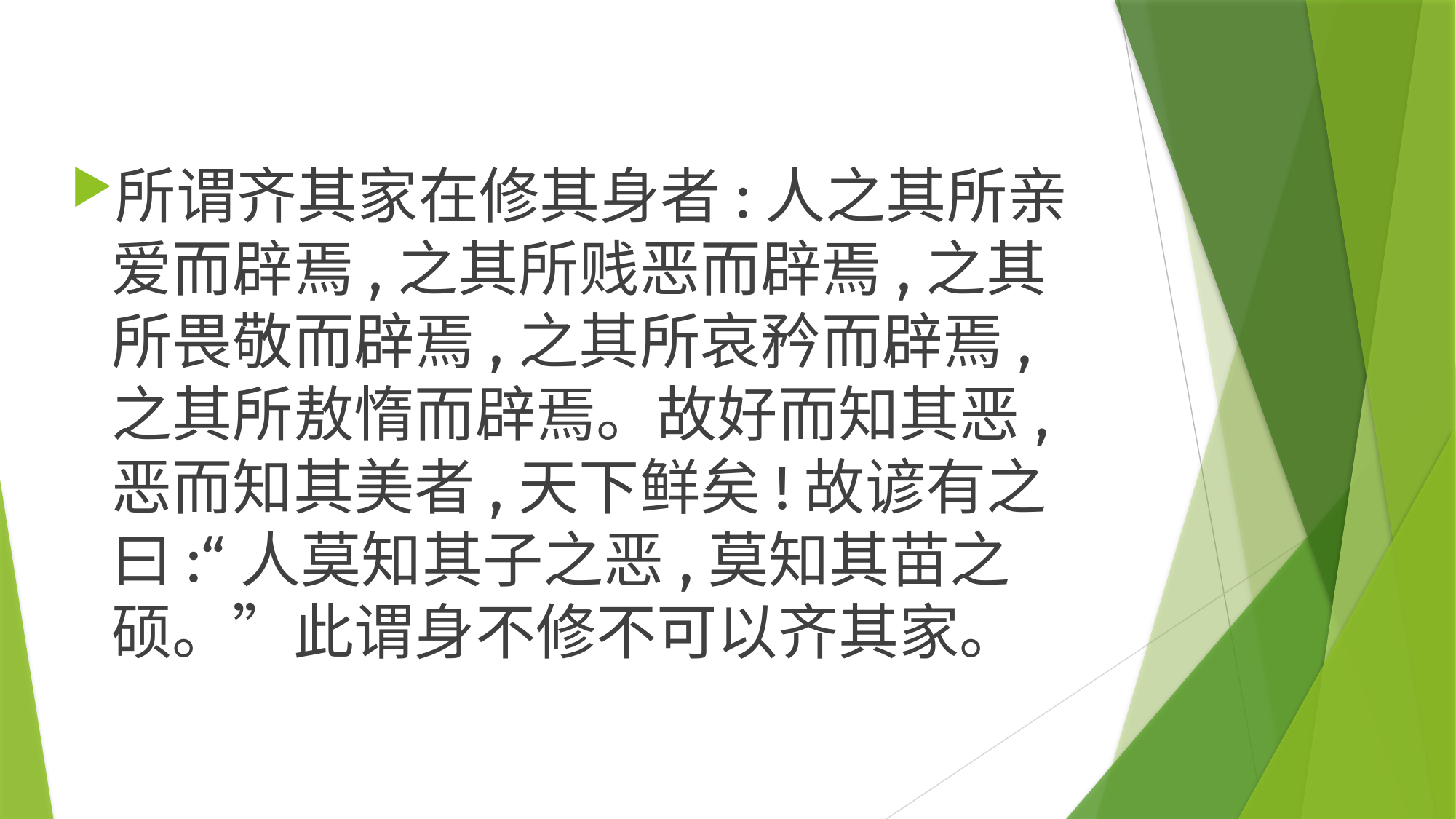

#
所谓齐其家在修其身者:人之其所亲爱而辟焉,之其所贱恶而辟焉,之其所畏敬而辟焉,之其所哀矜而辟焉,之其所敖惰而辟焉。故好而知其恶,恶而知其美者,天下鲜矣!故谚有之曰:“人莫知其子之恶,莫知其苗之硕。”此谓身不修不可以齐其家。